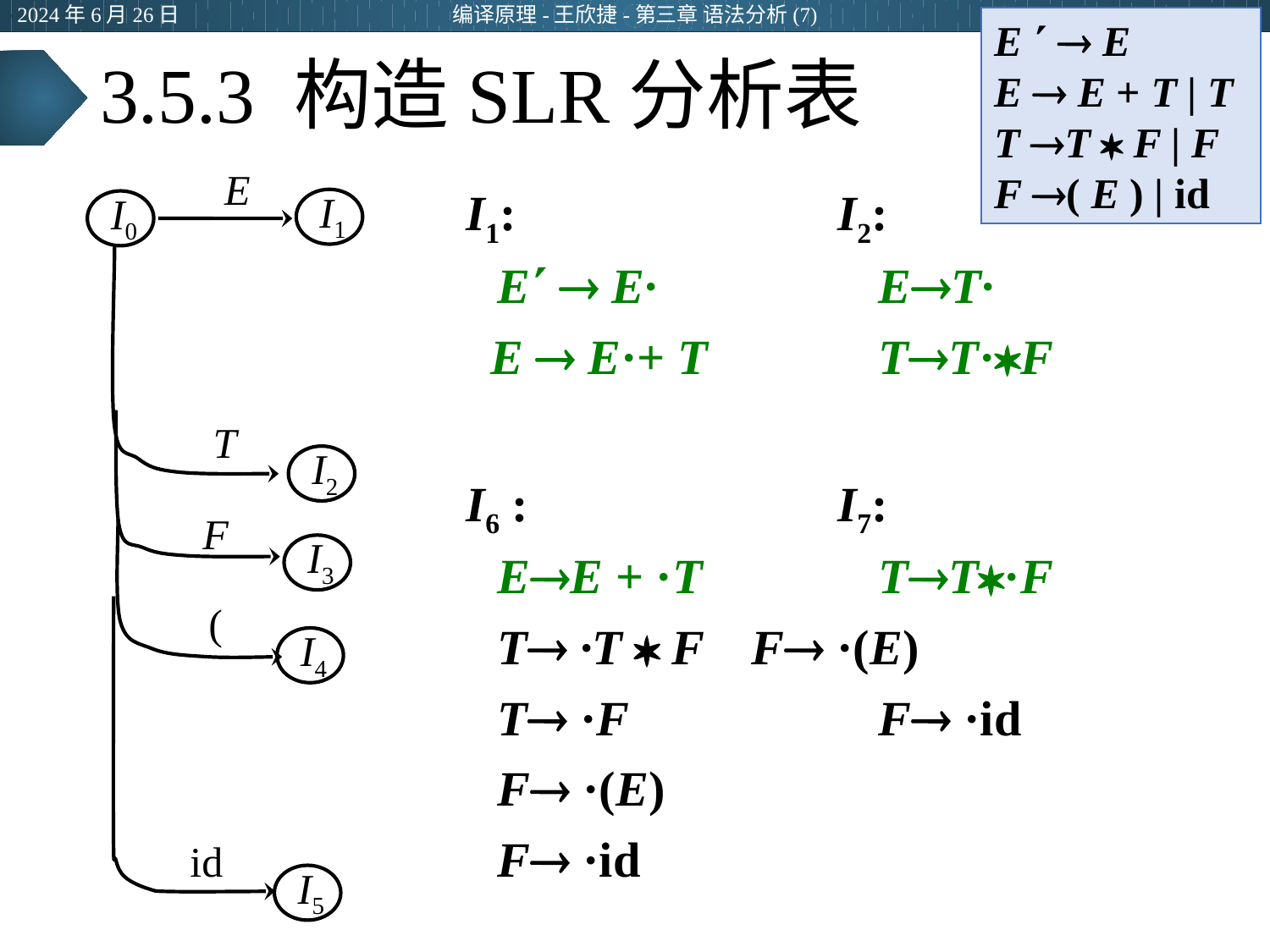

2024年6月26日
编译原理-王欣捷-第三章 语法分析(7)
32
E ′ → E
E → E + T | T
T →T ∗ F | F
F →( E ) | id
# 3.5.3 构造SLR分析表
E
I1
I0

T
I2
F

I3

(
I4
id
I5
I1:		       I2:
	E′ → E·		E→T·
  E → E·+ T		T→T·∗F

I6 :		       I7:
	E→E + ·T		T→T∗·F
	T→ ·T ∗ F 	F→ ·(E)
	T→ ·F 		F→ ·id
	F→ ·(E)
	F→ ·id